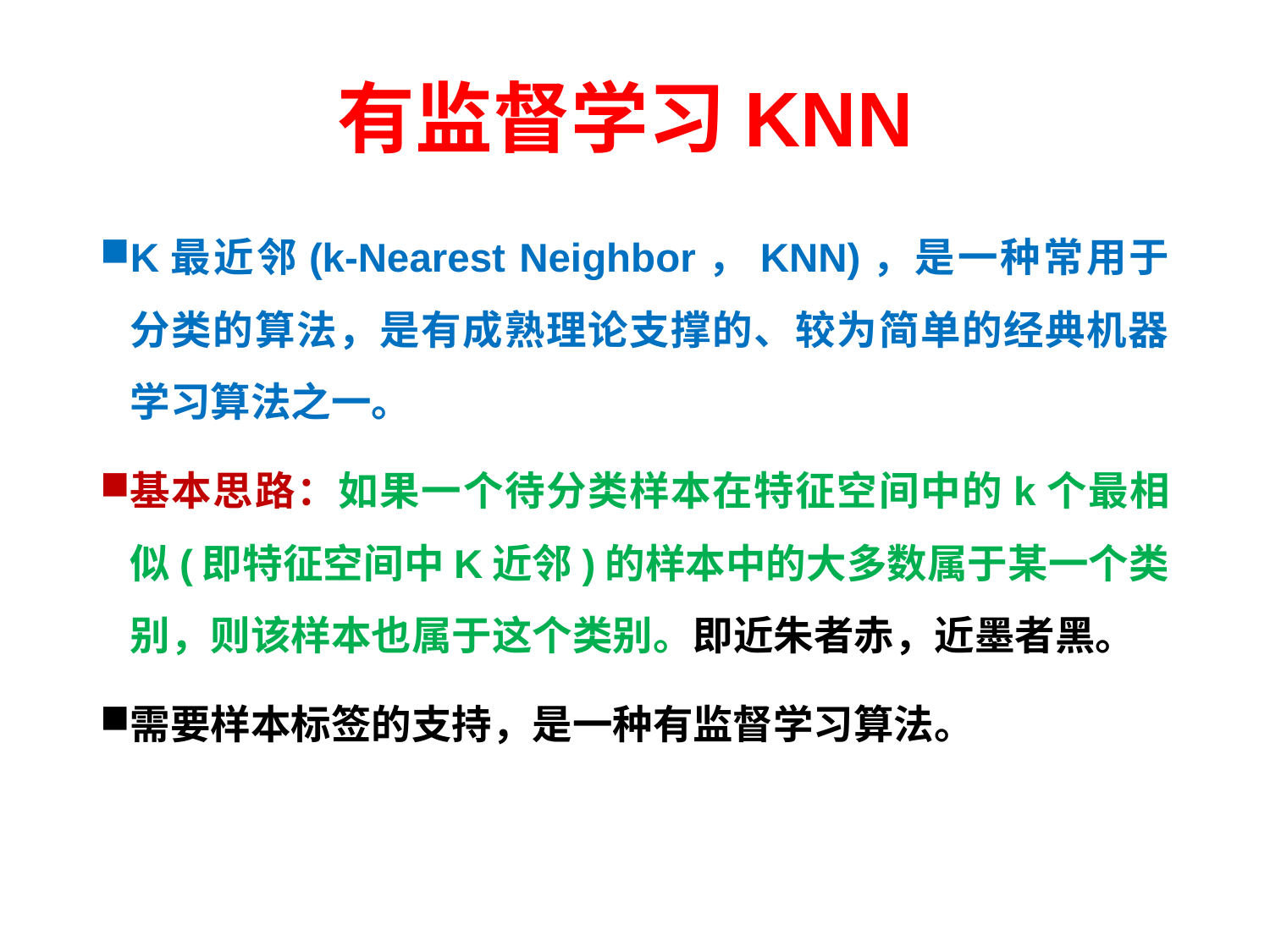

# 有监督学习KNN
K最近邻(k-Nearest Neighbor，KNN)，是一种常用于分类的算法，是有成熟理论支撑的、较为简单的经典机器学习算法之一。
基本思路：如果一个待分类样本在特征空间中的k个最相似(即特征空间中K近邻)的样本中的大多数属于某一个类别，则该样本也属于这个类别。即近朱者赤，近墨者黑。
需要样本标签的支持，是一种有监督学习算法。
2